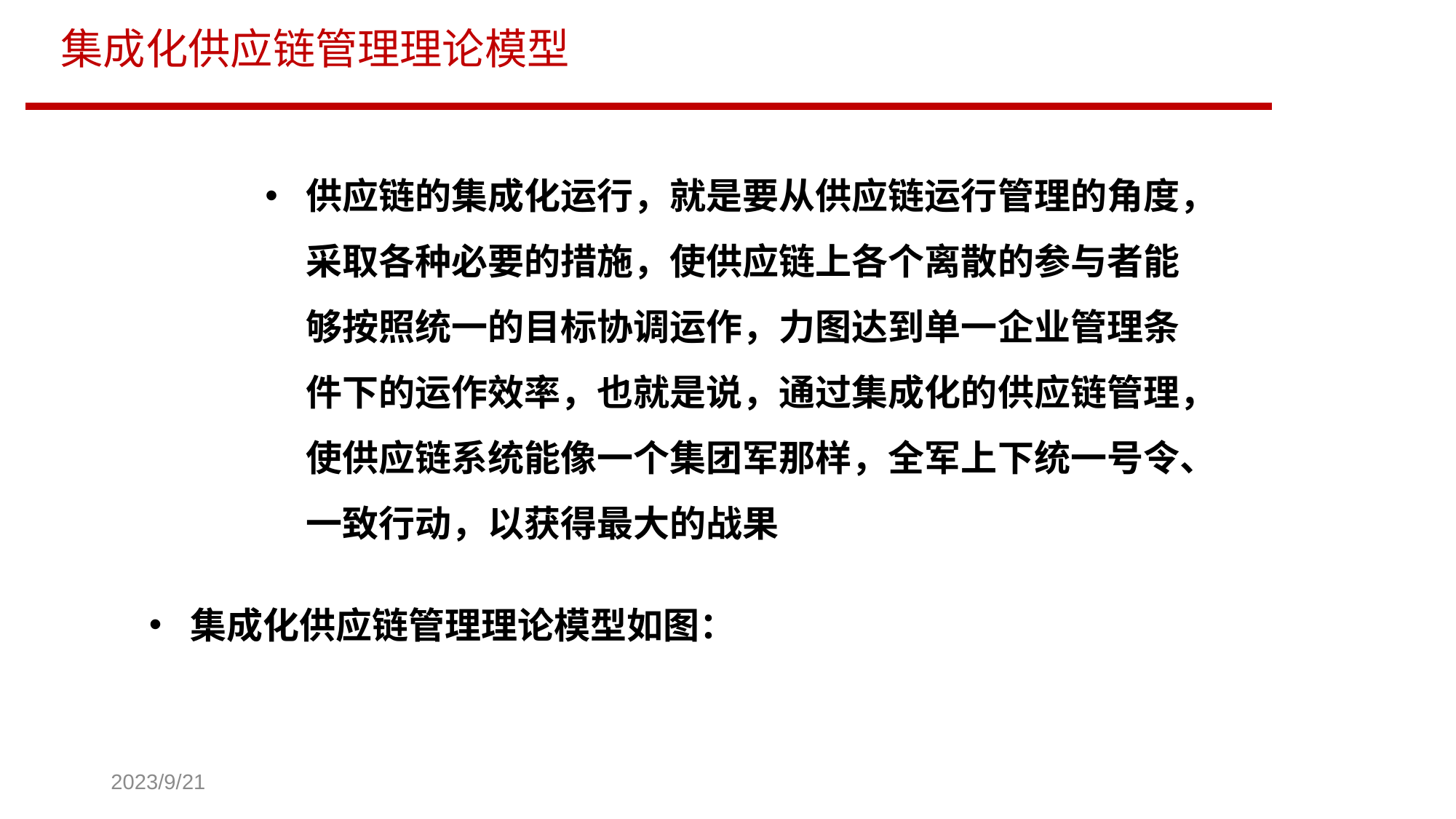

集成化供应链管理理论模型
供应链的集成化运行，就是要从供应链运行管理的角度，采取各种必要的措施，使供应链上各个离散的参与者能够按照统一的目标协调运作，力图达到单一企业管理条件下的运作效率，也就是说，通过集成化的供应链管理，使供应链系统能像一个集团军那样，全军上下统一号令、一致行动，以获得最大的战果
集成化供应链管理理论模型如图：
2023/9/21